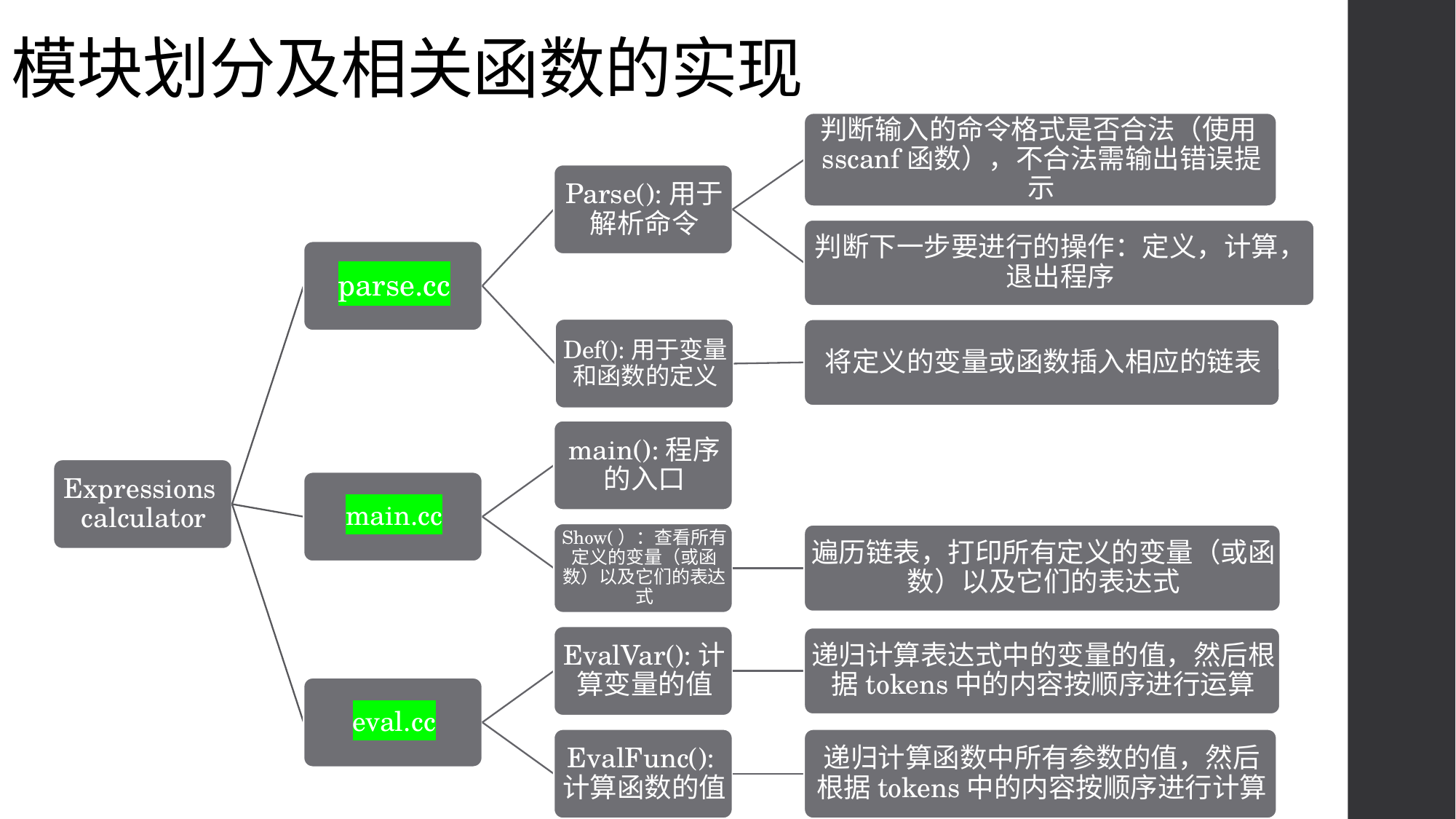

# 模块划分及相关函数的实现
Expressions  calculator

parse.cc

Parse():用于解析命令

判断输入的命令格式是否合法（使用sscanf函数），不合法需输出错误提示

判断下一步要进行的操作：定义，计算，退出程序

Def():用于变量和函数的定义

将定义的变量或函数插入相应的链表

main.cc

main():程序的入口

Show(）：查看所有定义的变量（或函数）以及它们的表达式

遍历链表，打印所有定义的变量（或函数）以及它们的表达式

eval.cc

EvalVar():计算变量的值

递归计算表达式中的变量的值，然后根据tokens中的内容按顺序进行运算

EvalFunc():计算函数的值

递归计算函数中所有参数的值，然后根据tokens中的内容按顺序进行计算